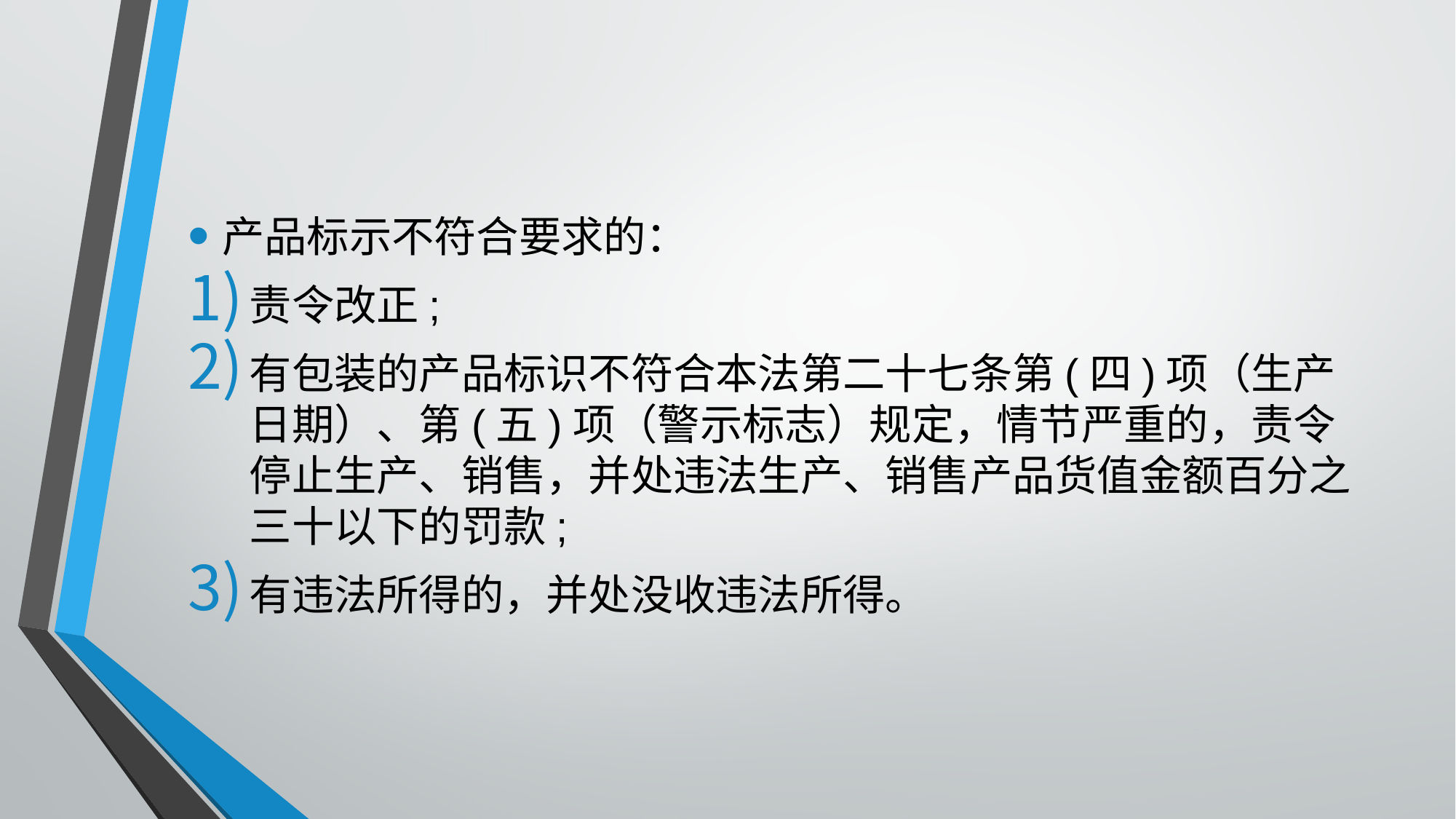

#
产品标示不符合要求的：
责令改正;
有包装的产品标识不符合本法第二十七条第(四)项（生产日期）、第(五)项（警示标志）规定，情节严重的，责令停止生产、销售，并处违法生产、销售产品货值金额百分之三十以下的罚款;
有违法所得的，并处没收违法所得。